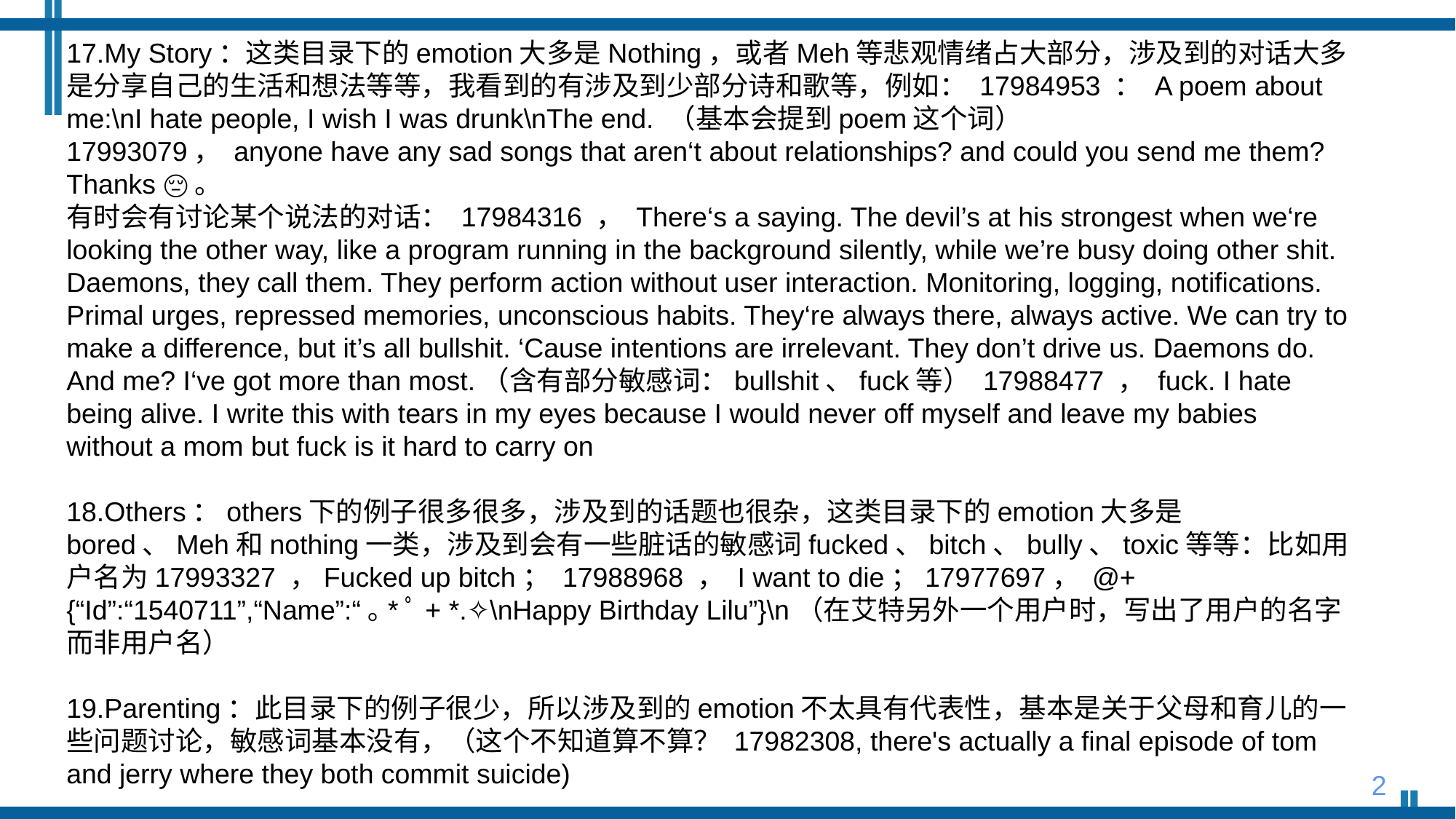

17.My Story：这类目录下的emotion大多是Nothing，或者Meh等悲观情绪占大部分，涉及到的对话大多是分享自己的生活和想法等等，我看到的有涉及到少部分诗和歌等，例如： 17984953 ： A poem about me:\nI hate people, I wish I was drunk\nThe end. （基本会提到poem这个词）
17993079， anyone have any sad songs that aren‘t about relationships? and could you send me them? Thanks 😔。
有时会有讨论某个说法的对话： 17984316 ， There‘s a saying. The devil’s at his strongest when we‘re looking the other way, like a program running in the background silently, while we’re busy doing other shit. Daemons, they call them. They perform action without user interaction. Monitoring, logging, notifications. Primal urges, repressed memories, unconscious habits. They‘re always there, always active. We can try to make a difference, but it’s all bullshit. ‘Cause intentions are irrelevant. They don’t drive us. Daemons do. And me? I‘ve got more than most.（含有部分敏感词：bullshit、fuck等） 17988477 ， fuck. I hate being alive. I write this with tears in my eyes because I would never off myself and leave my babies without a mom but fuck is it hard to carry on

18.Others：others下的例子很多很多，涉及到的话题也很杂，这类目录下的emotion大多是bored、Meh和nothing一类，涉及到会有一些脏话的敏感词fucked、bitch、bully、toxic等等：比如用户名为17993327 ，Fucked up bitch； 17988968 ， I want to die；17977697， @+{“Id”:“1540711”,“Name”:“｡*ﾟ+ *.✧\nHappy Birthday Lilu”}\n（在艾特另外一个用户时，写出了用户的名字而非用户名）

19.Parenting：此目录下的例子很少，所以涉及到的emotion不太具有代表性，基本是关于父母和育儿的一些问题讨论，敏感词基本没有，（这个不知道算不算？ 17982308, there's actually a final episode of tom and jerry where they both commit suicide)
2